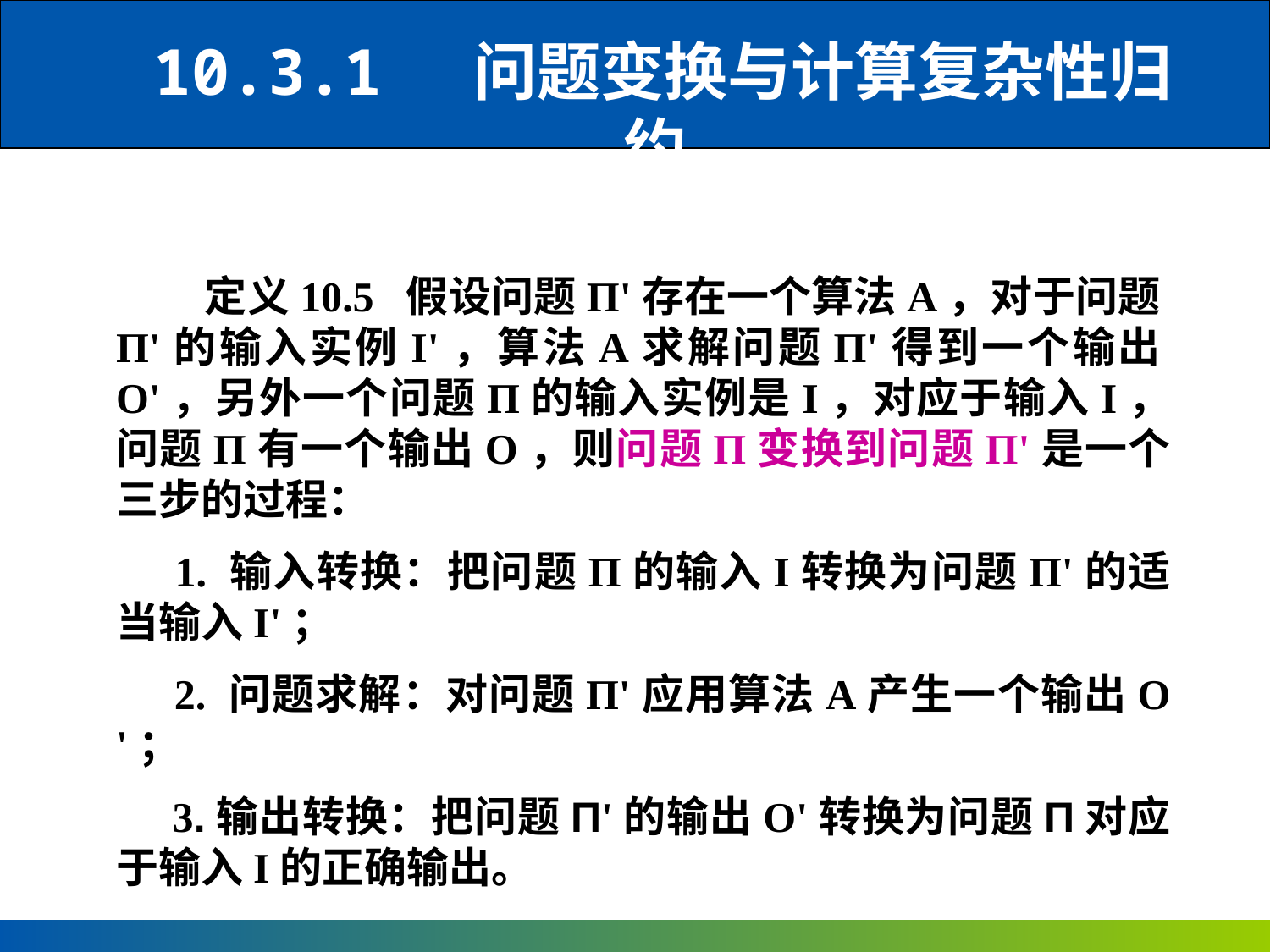

10.3.1  问题变换与计算复杂性归约
        定义10.5  假设问题Π'存在一个算法A，对于问题Π'的输入实例I'，算法A求解问题Π'得到一个输出O'，另外一个问题Π的输入实例是I，对应于输入I，问题Π有一个输出O，则问题Π变换到问题Π'是一个三步的过程：
     1. 输入转换：把问题Π的输入I转换为问题Π'的适当输入I'；
     2. 问题求解：对问题Π'应用算法A产生一个输出O '；
     3.输出转换：把问题Π'的输出O'转换为问题Π对应于输入I的正确输出。